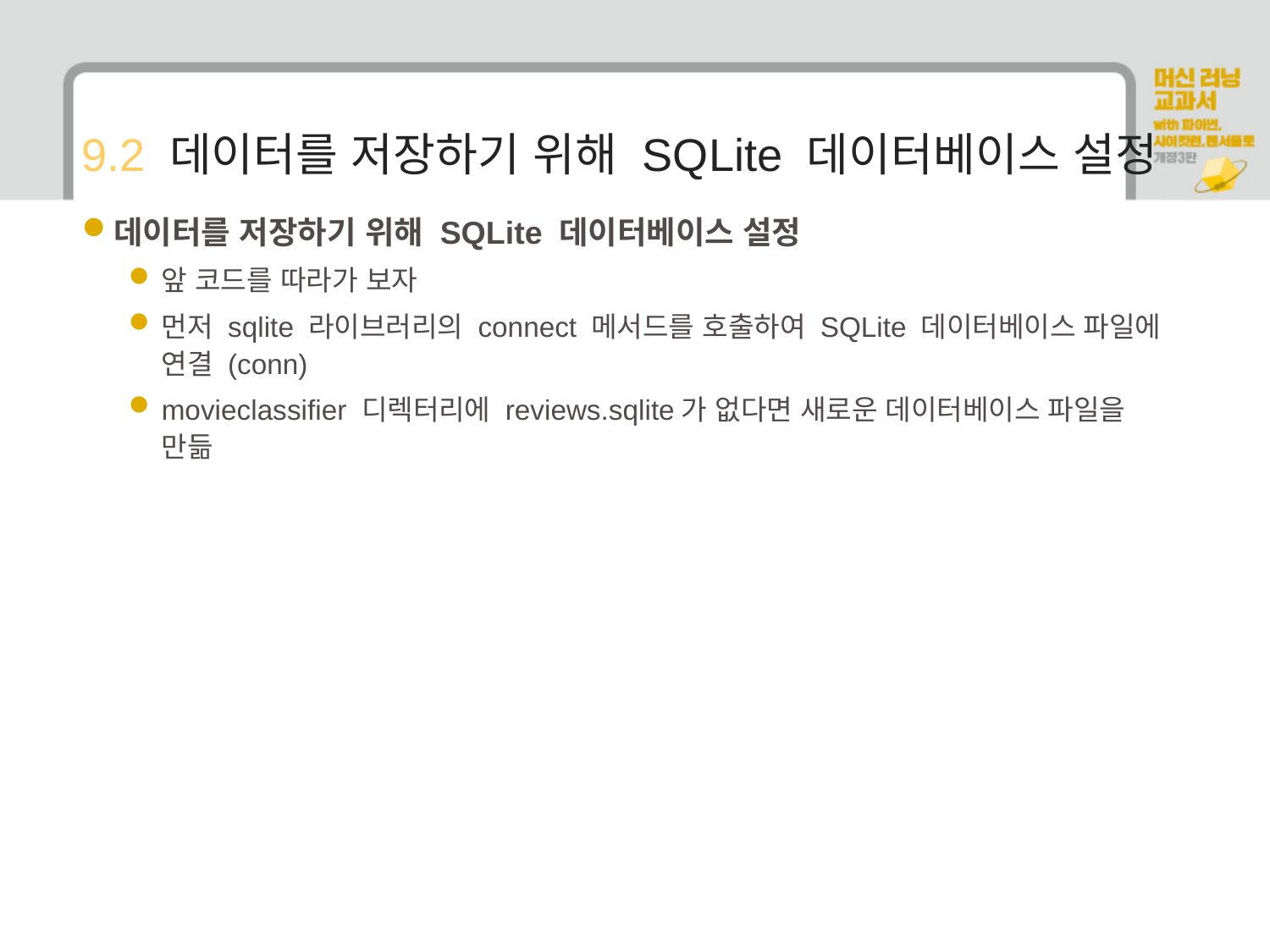

# 9.2 데이터를 저장하기 위해 SQLite 데이터베이스 설정
데이터를 저장하기 위해 SQLite 데이터베이스 설정
앞 코드를 따라가 보자
먼저 sqlite 라이브러리의 connect 메서드를 호출하여 SQLite 데이터베이스 파일에 연결 (conn)
movieclassifier 디렉터리에 reviews.sqlite가 없다면 새로운 데이터베이스 파일을 만듦